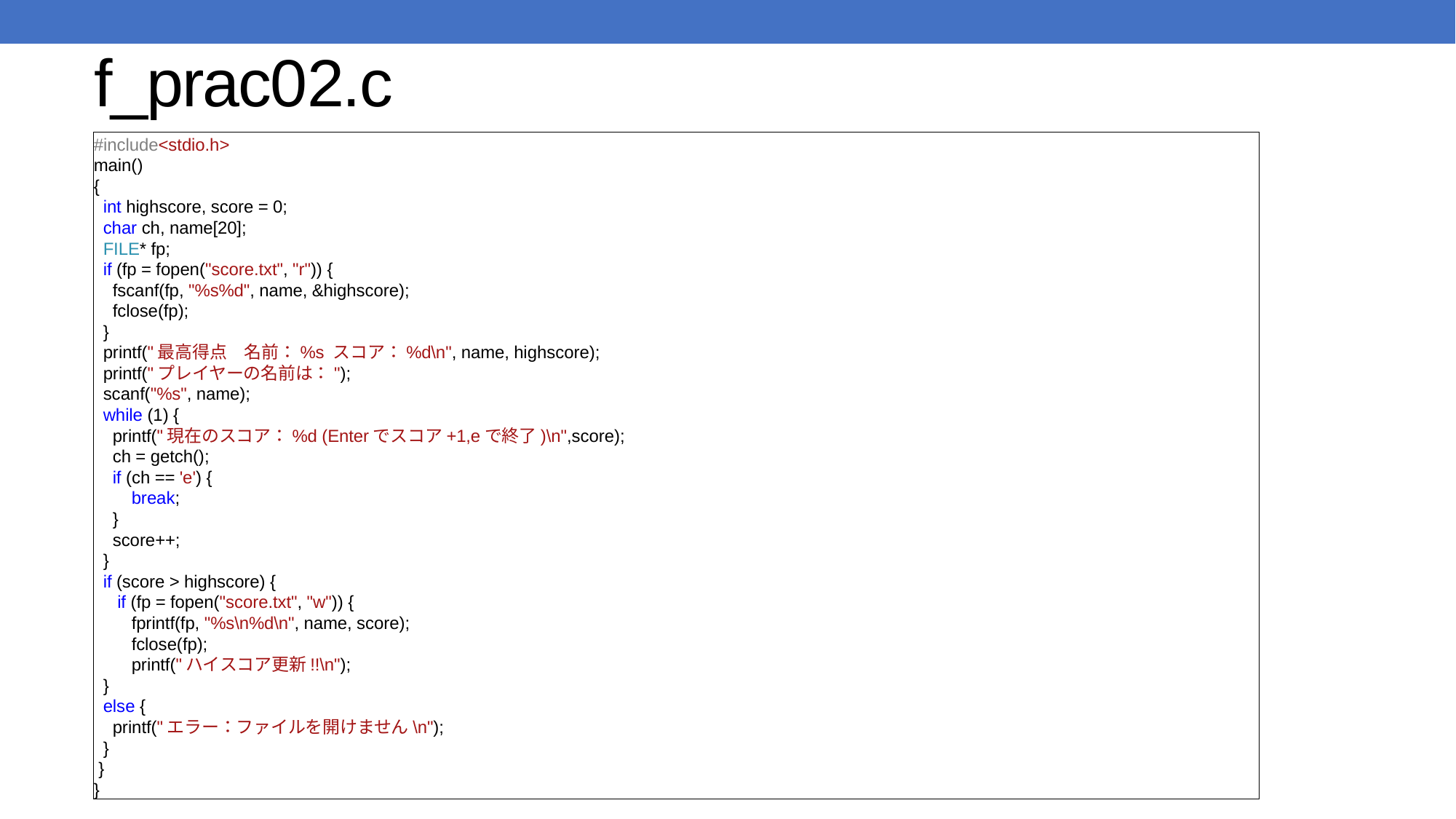

# f_prac02.c
#include<stdio.h>
main()
{
  int highscore, score = 0;
  char ch, name[20];
  FILE* fp;
  if (fp = fopen("score.txt", "r")) {
    fscanf(fp, "%s%d", name, &highscore);
    fclose(fp);
  }
  printf("最高得点　名前：%s スコア：%d\n", name, highscore);
  printf("プレイヤーの名前は：");
  scanf("%s", name);
  while (1) {
    printf("現在のスコア：%d (Enterでスコア+1,eで終了)\n",score);
    ch = getch();
    if (ch == 'e') {
        break;
    }
    score++;
  }
  if (score > highscore) {
     if (fp = fopen("score.txt", "w")) {
        fprintf(fp, "%s\n%d\n", name, score);
        fclose(fp);
        printf("ハイスコア更新!!\n");
  }
  else {
    printf("エラー：ファイルを開けません\n");
  }
 }
}